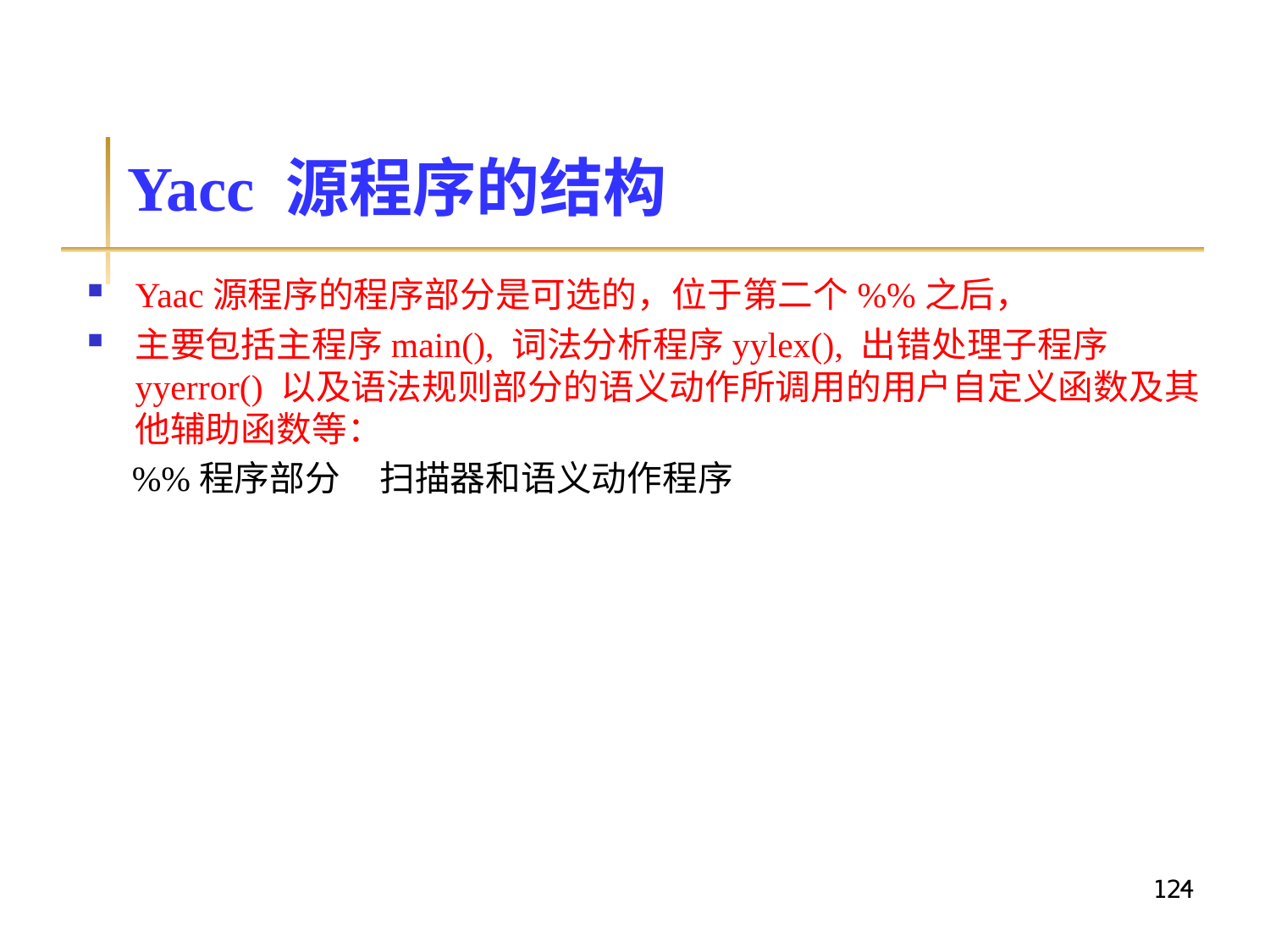

Yacc 源程序的结构
Yaac源程序的程序部分是可选的，位于第二个%%之后，
主要包括主程序main(), 词法分析程序yylex(), 出错处理子程序yyerror() 以及语法规则部分的语义动作所调用的用户自定义函数及其他辅助函数等：
     %%程序部分     扫描器和语义动作程序
124